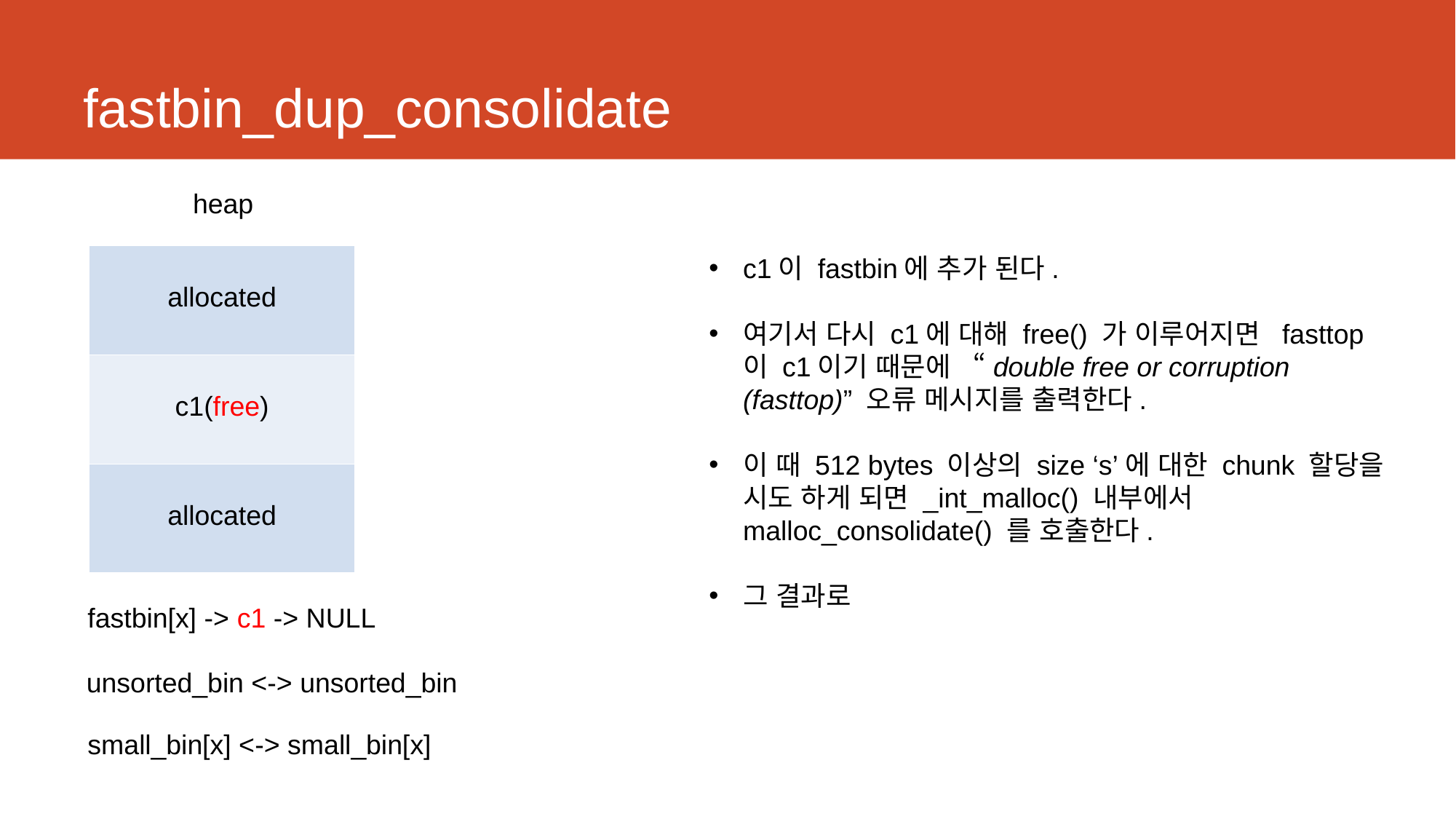

# fastbin_dup_consolidate
heap
| allocated |
| --- |
| c1(free) |
| allocated |
c1이 fastbin에 추가 된다.

여기서 다시 c1에 대해 free() 가 이루어지면  fasttop 이 c1이기 때문에   “double free or corruption (fasttop)” 오류 메시지를 출력한다.

이 때 512 bytes 이상의 size ‘s’에 대한 chunk 할당을 시도 하게 되면 _int_malloc() 내부에서 malloc_consolidate() 를 호출한다.

그 결과로

fastbin[x] -> c1 -> NULL
unsorted_bin <-> unsorted_bin
small_bin[x] <-> small_bin[x]